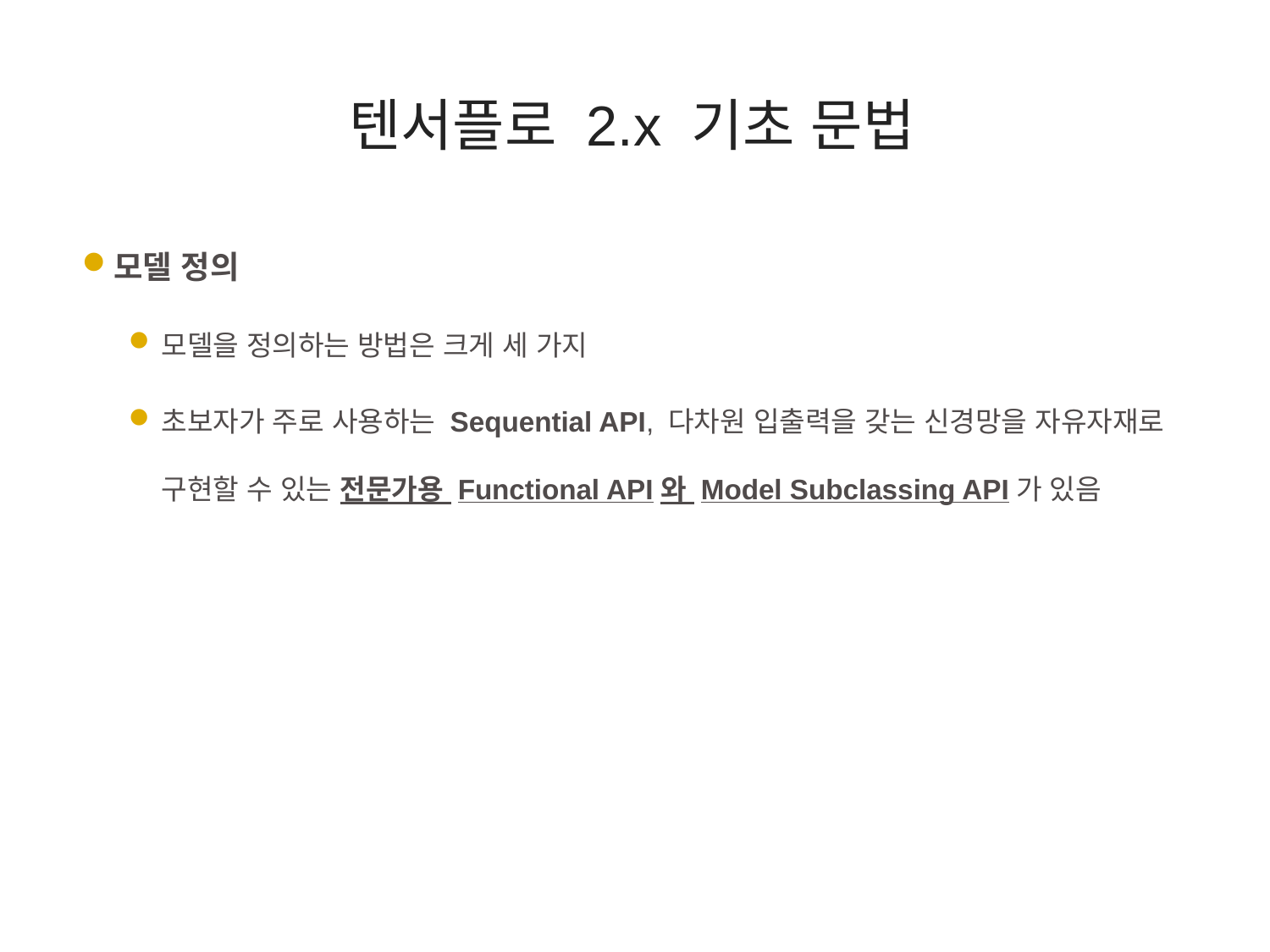

텐서플로 2.x 기초 문법
모델 정의
모델을 정의하는 방법은 크게 세 가지
초보자가 주로 사용하는 Sequential API, 다차원 입출력을 갖는 신경망을 자유자재로 구현할 수 있는 전문가용 Functional API와 Model Subclassing API가 있음